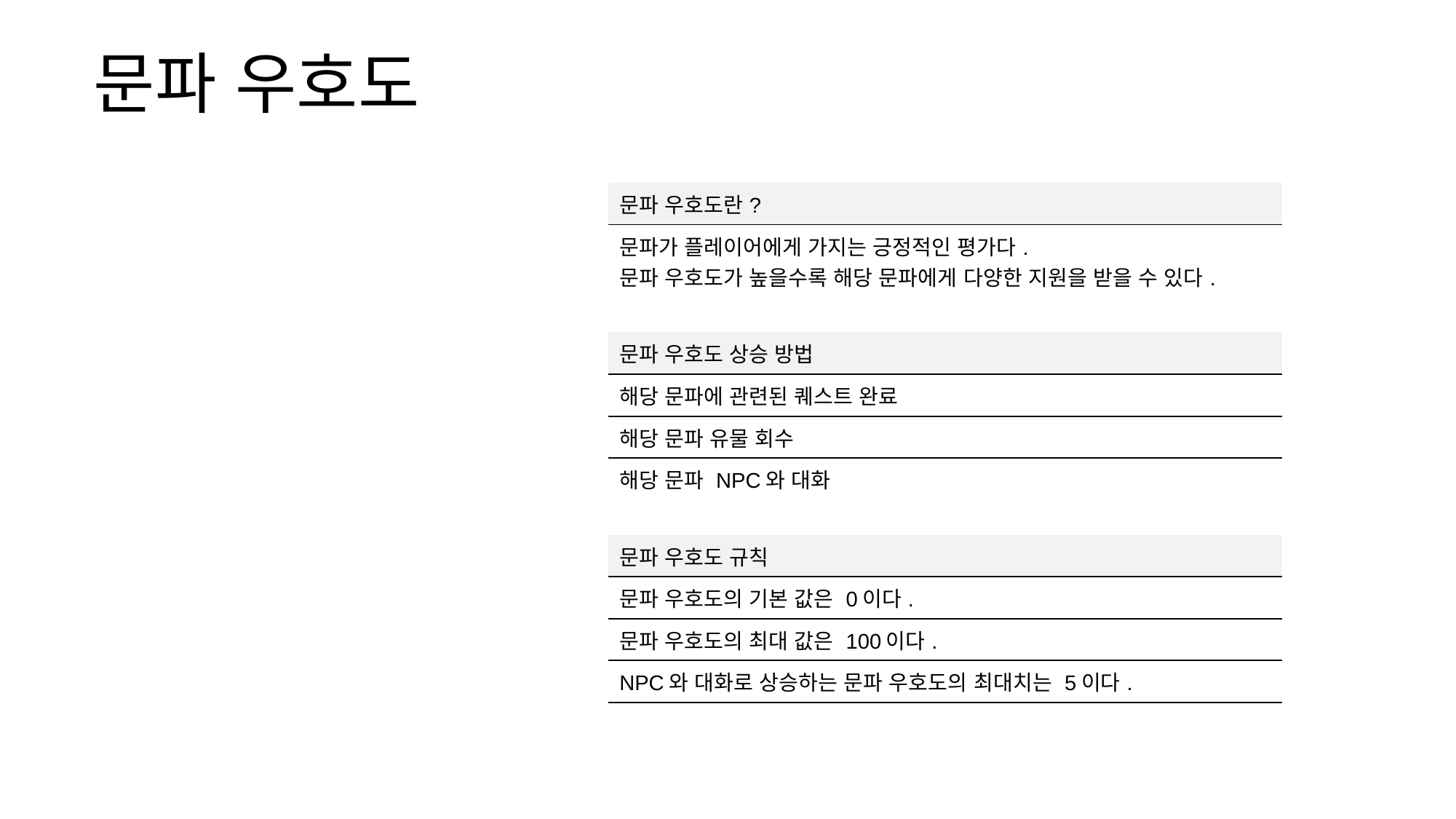

문파 우호도
| 문파 우호도란? |
| --- |
| 문파가 플레이어에게 가지는 긍정적인 평가다. 문파 우호도가 높을수록 해당 문파에게 다양한 지원을 받을 수 있다. |
|  |
| 문파 우호도 상승 방법 |
| 해당 문파에 관련된 퀘스트 완료 |
| 해당 문파 유물 회수 |
| 해당 문파 NPC와 대화 |
|  |
| 문파 우호도 규칙 |
| 문파 우호도의 기본 값은 0이다. |
| 문파 우호도의 최대 값은 100이다. |
| NPC와 대화로 상승하는 문파 우호도의 최대치는 5이다. |